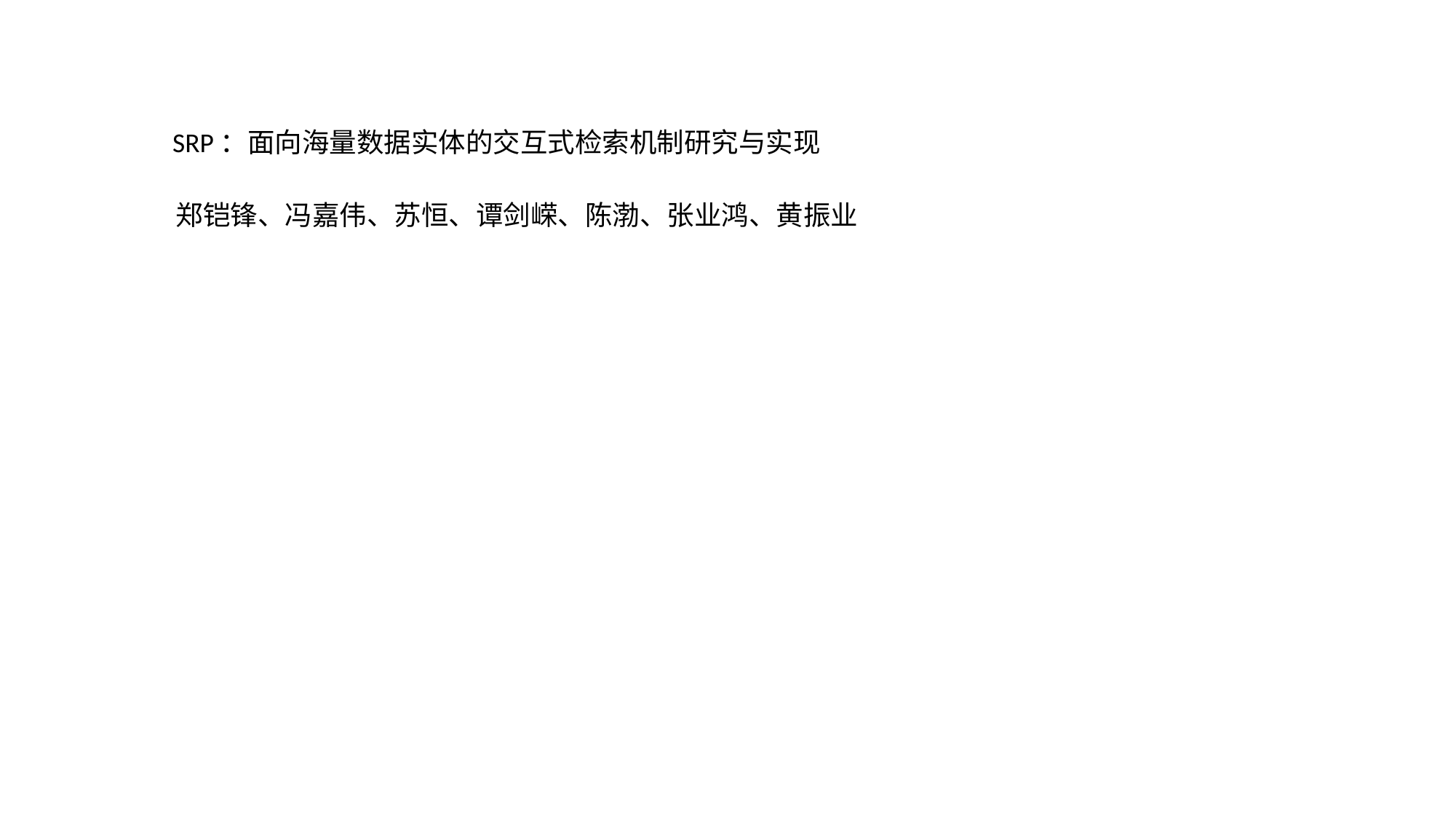

SRP：面向海量数据实体的交互式检索机制研究与实现
郑铠锋、冯嘉伟、苏恒、谭剑嵘、陈渤、张业鸿、黄振业